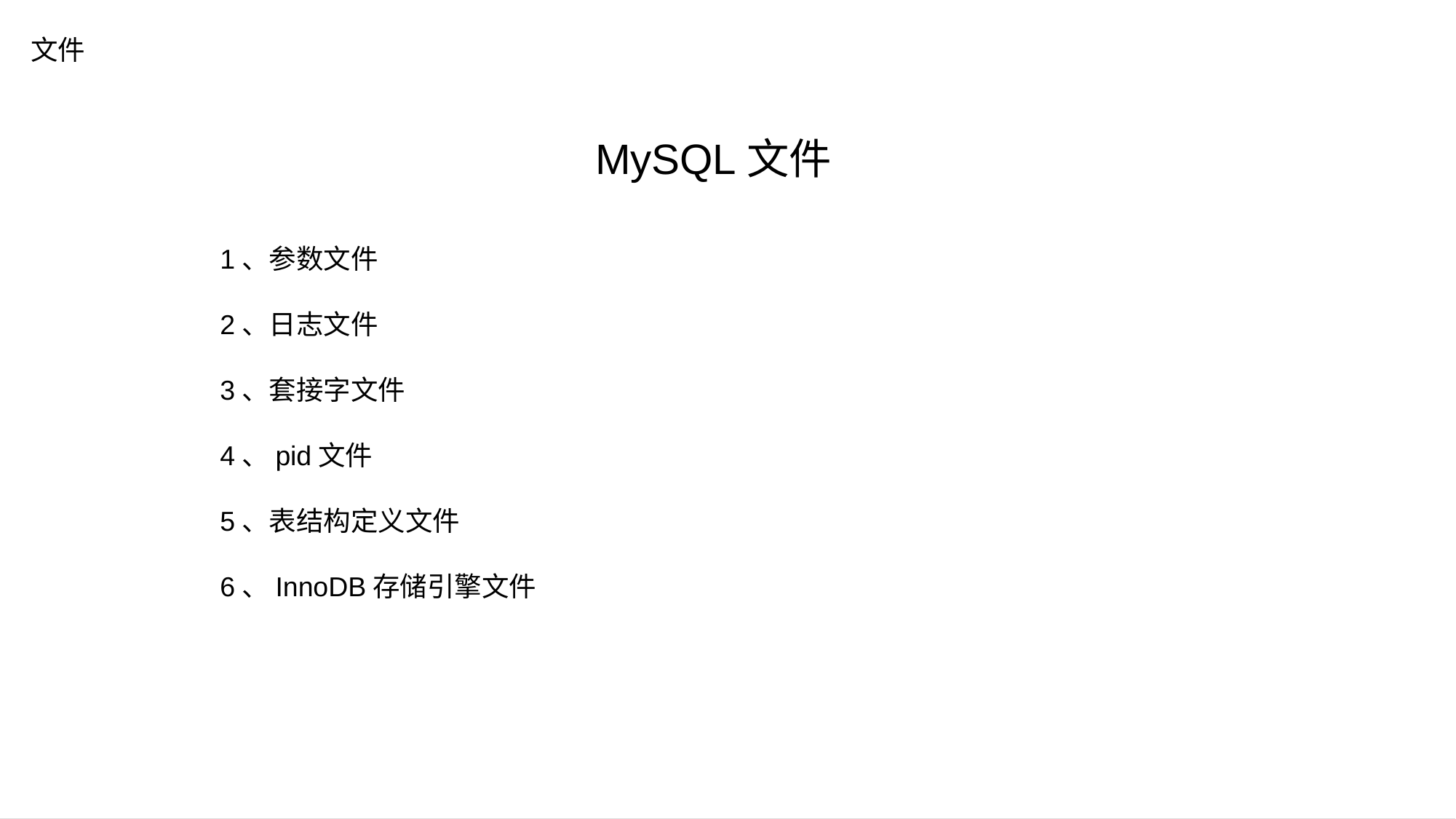

文件
MySQL文件
1、参数文件

2、日志文件

3、套接字文件

4、pid文件

5、表结构定义文件

6、InnoDB存储引擎文件
# 空白演示
在此输入您的封面副标题